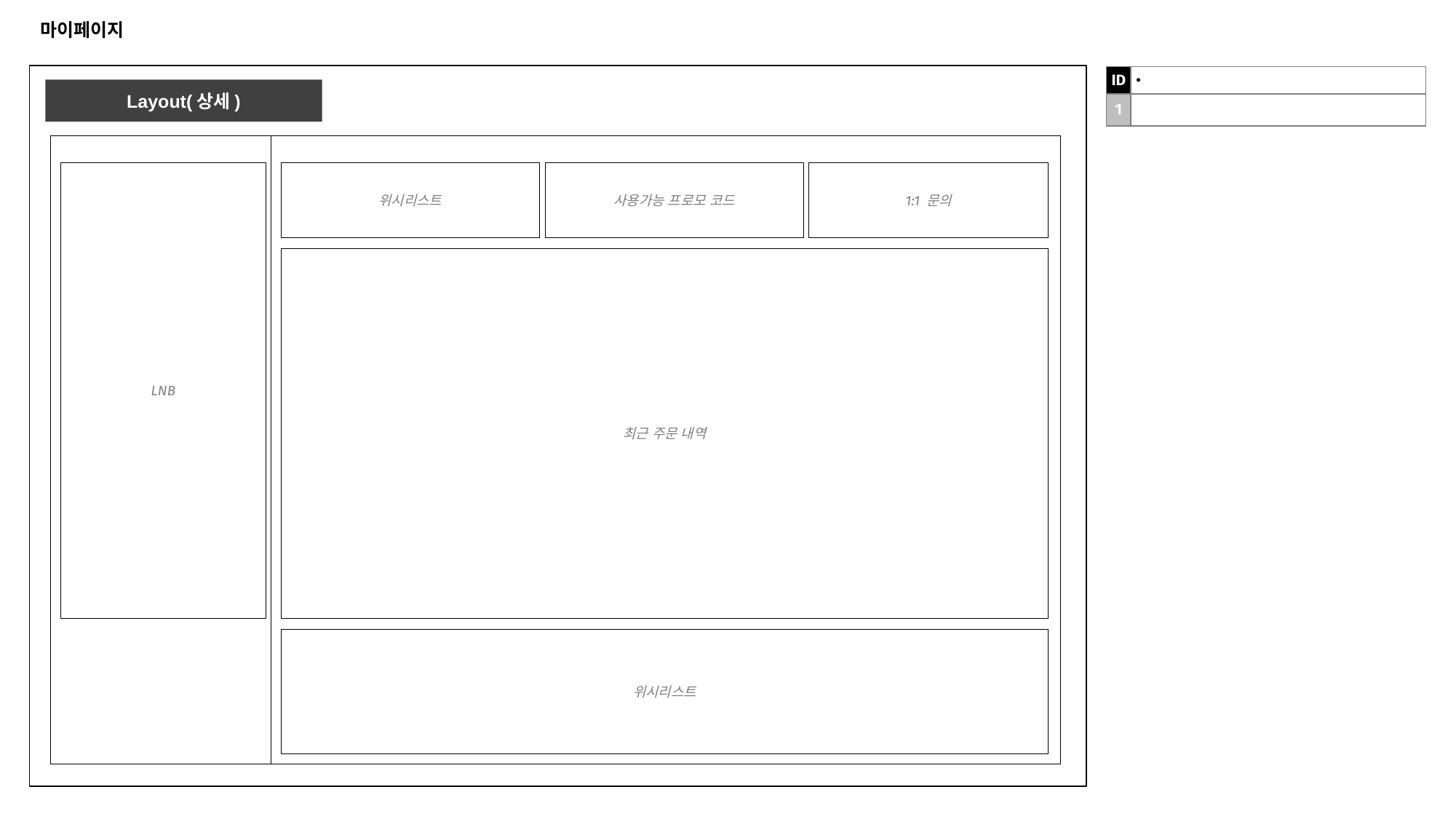

# 마이페이지

| ID |  |
| --- | --- |
| 1 |  |
Layout(상세)

LNB
위시리스트
사용가능 프로모 코드
1:1 문의
최근 주문 내역
위시리스트